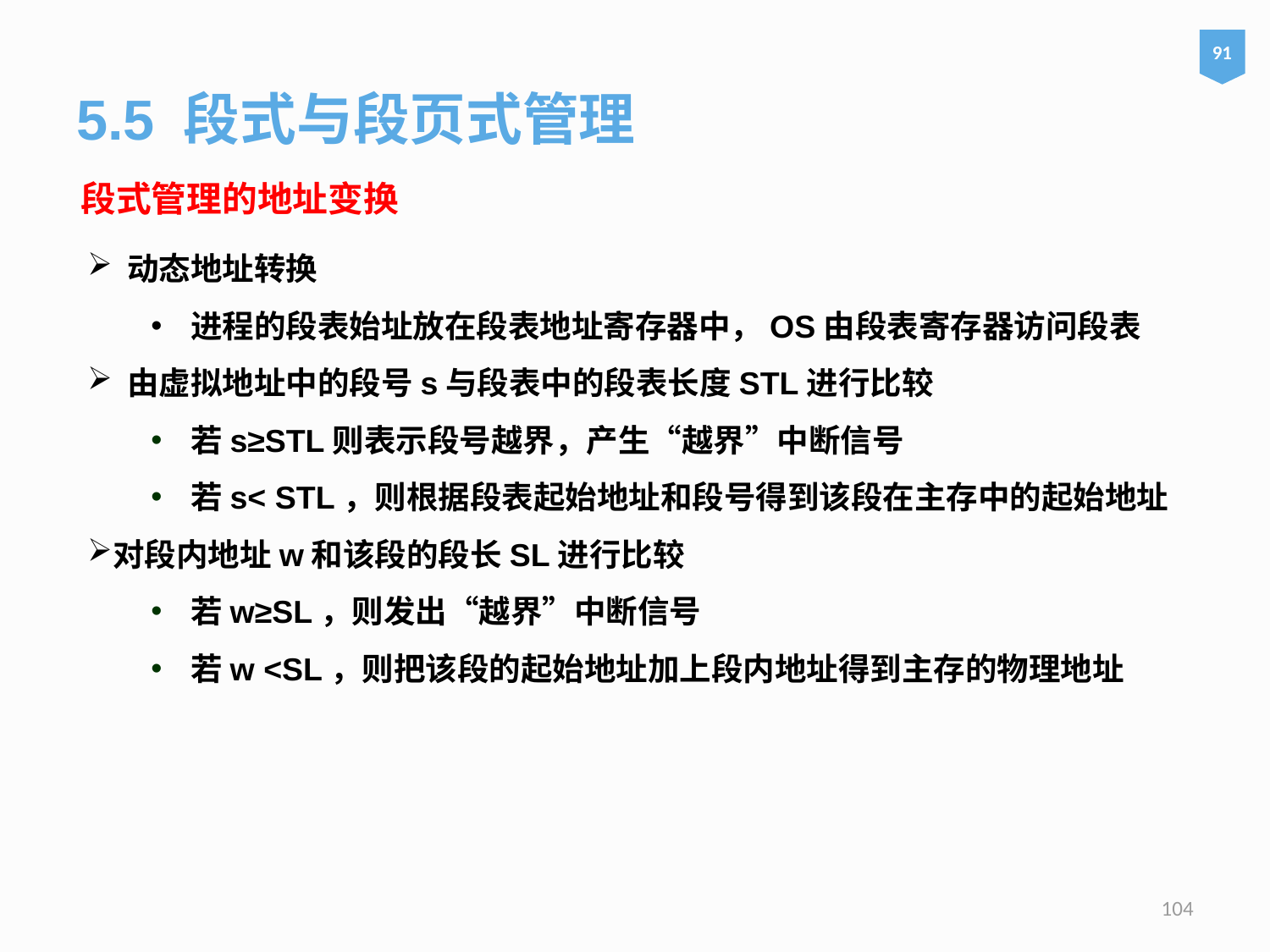

91
5.5 段式与段页式管理
段式管理的地址变换

动态地址转换
进程的段表始址放在段表地址寄存器中，OS由段表寄存器访问段表
由虚拟地址中的段号s与段表中的段表长度STL进行比较
若s≥STL则表示段号越界，产生“越界”中断信号
若s< STL，则根据段表起始地址和段号得到该段在主存中的起始地址
对段内地址w和该段的段长SL进行比较
若w≥SL，则发出“越界”中断信号
若w <SL，则把该段的起始地址加上段内地址得到主存的物理地址

104